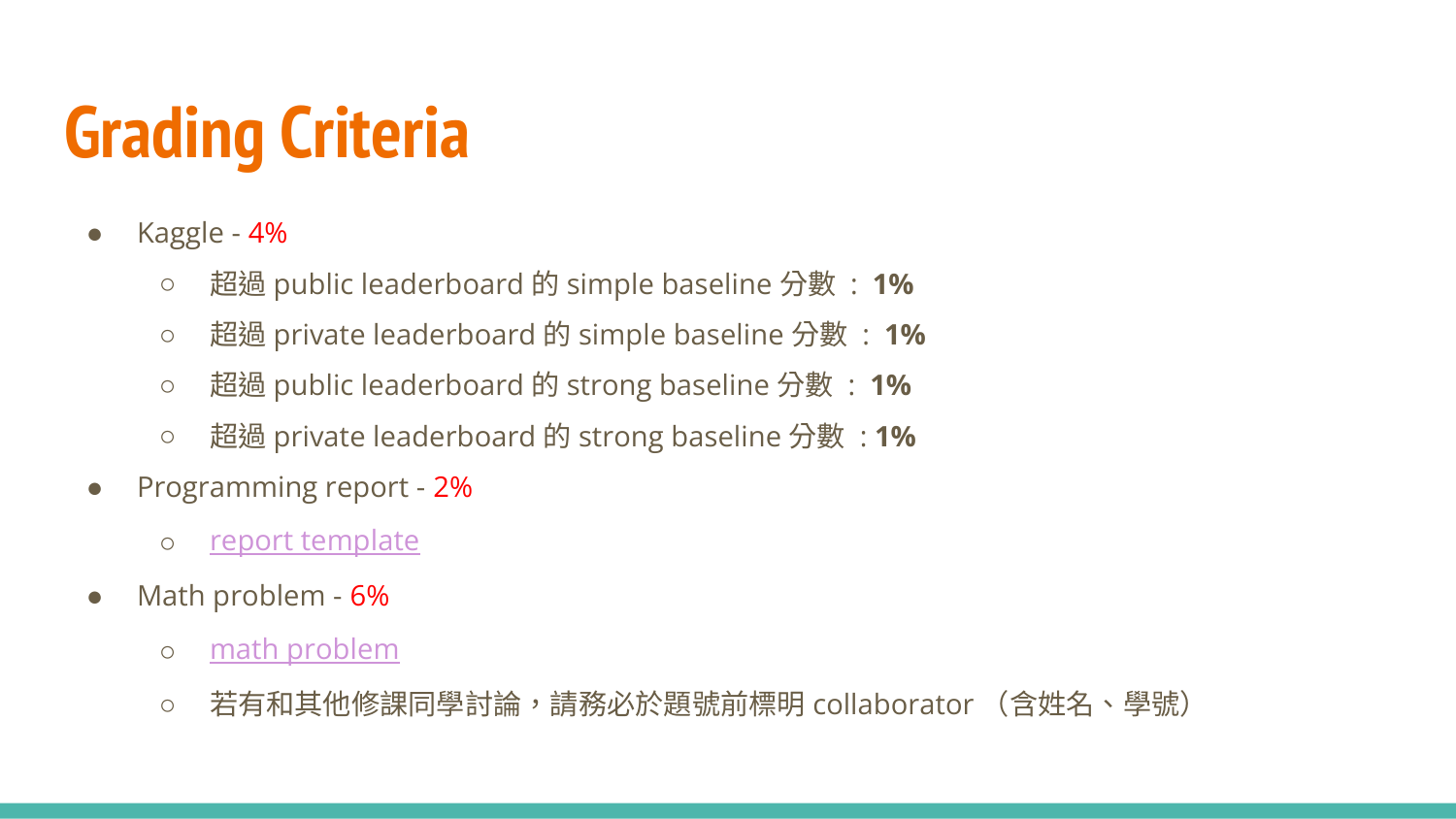

# Grading Criteria
Kaggle - 4%
超過public leaderboard的simple baseline分數 :  1%
超過private leaderboard的simple baseline分數 :  1%
超過public leaderboard的strong baseline分數 :  1%
超過private leaderboard的strong baseline分數 : 1%
Programming report - 2%
report template
Math problem - 6%
math problem
若有和其他修課同學討論，請務必於題號前標明collaborator（含姓名、學號）